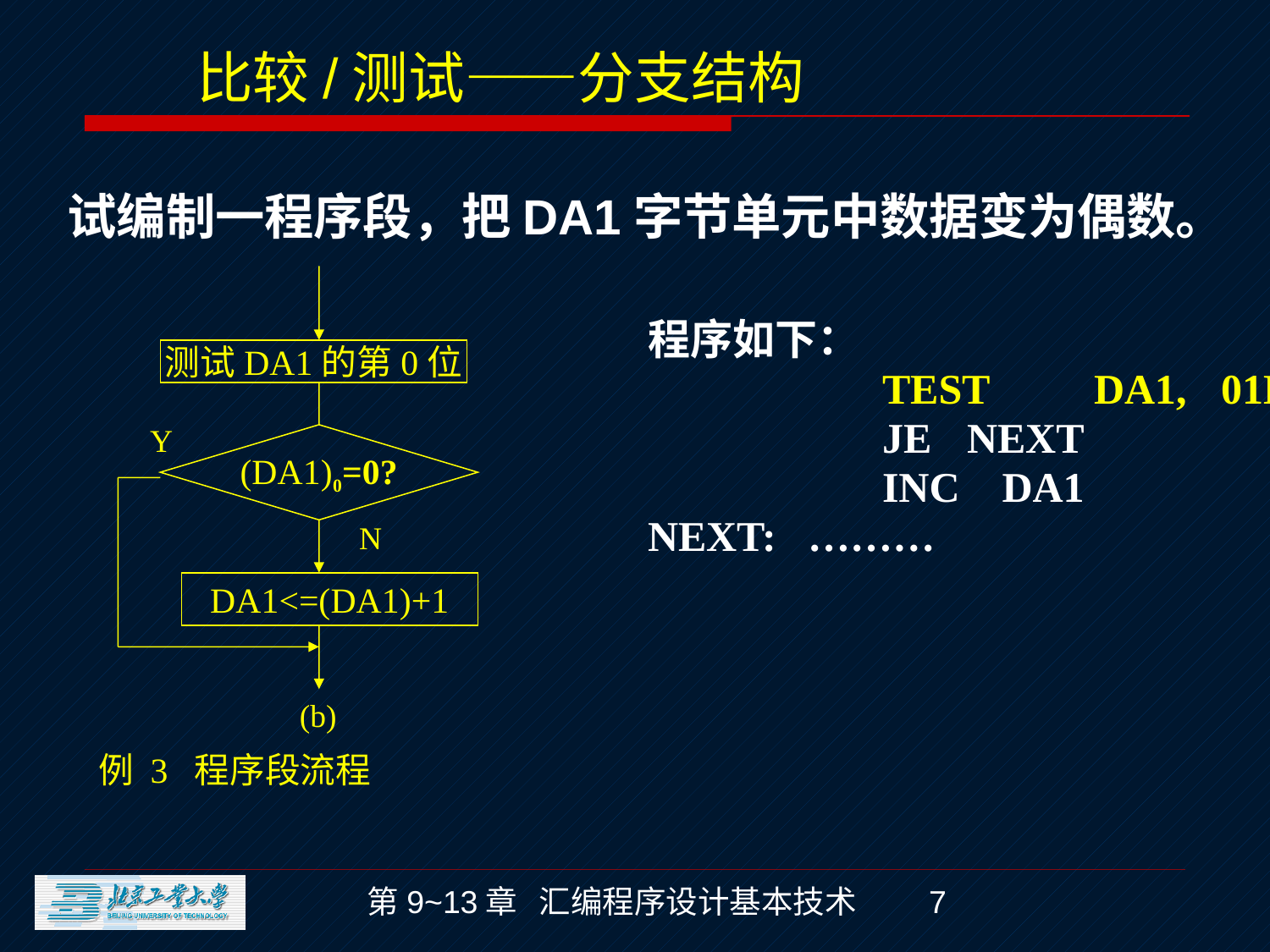

比较/测试——分支结构
试编制一程序段，把DA1字节单元中数据变为偶数。

测试DA1的第0位

         Y

                                   N
(DA1)0=0?

DA1<=(DA1)+1

(b)
例 3  程序段流程
程序如下：
	                TEST	DA1,	01H
	                JE	NEXT
	                INC    DA1
NEXT:   ………